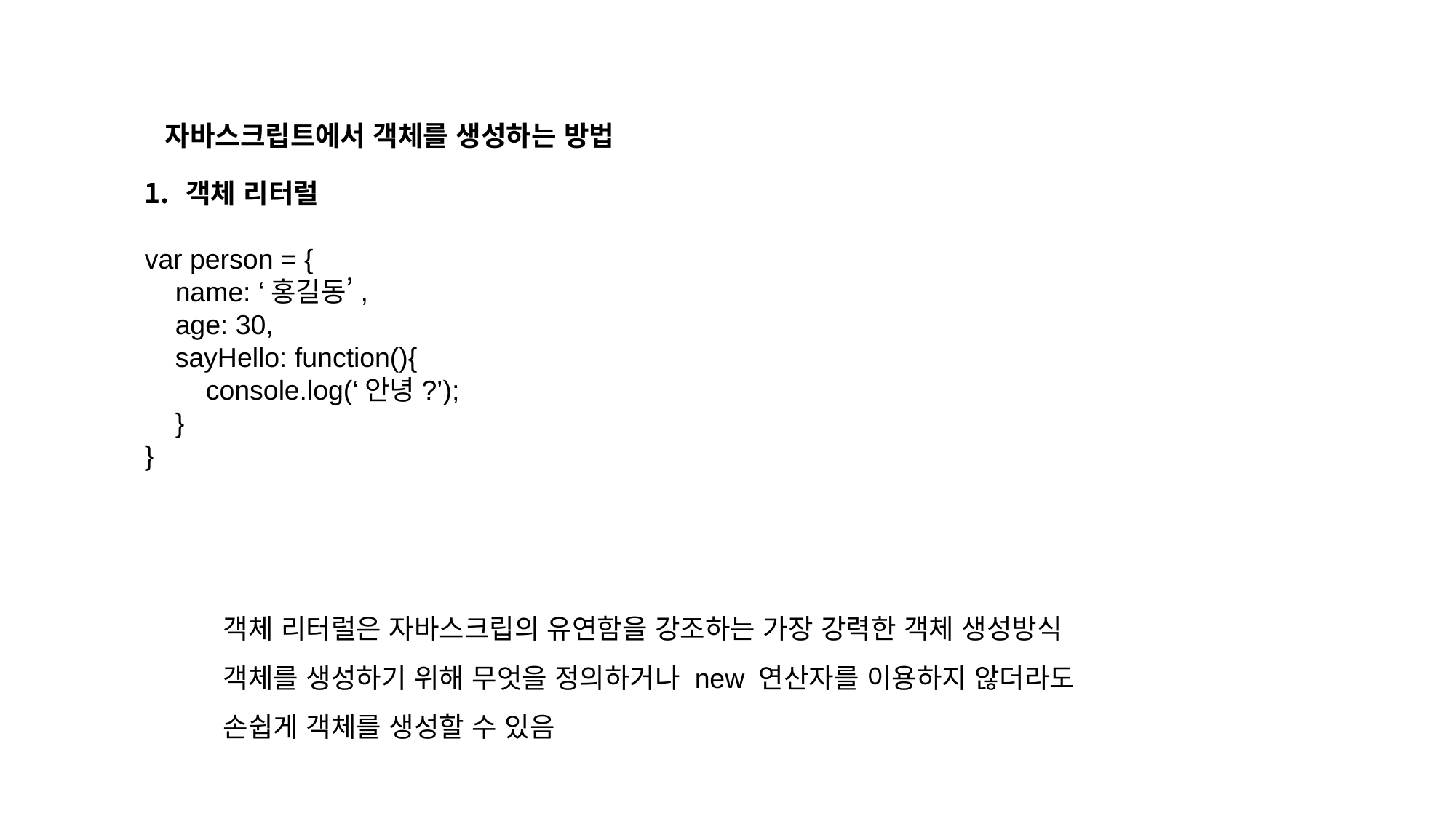

자바스크립트에서 객체를 생성하는 방법
객체 리터럴

var person = {
    name: ‘홍길동’,
    age: 30,
    sayHello: function(){
        console.log(‘안녕?’);
    }
}
객체 리터럴은 자바스크립의 유연함을 강조하는 가장 강력한 객체 생성방식
객체를 생성하기 위해 무엇을 정의하거나 new 연산자를 이용하지 않더라도
손쉽게 객체를 생성할 수 있음